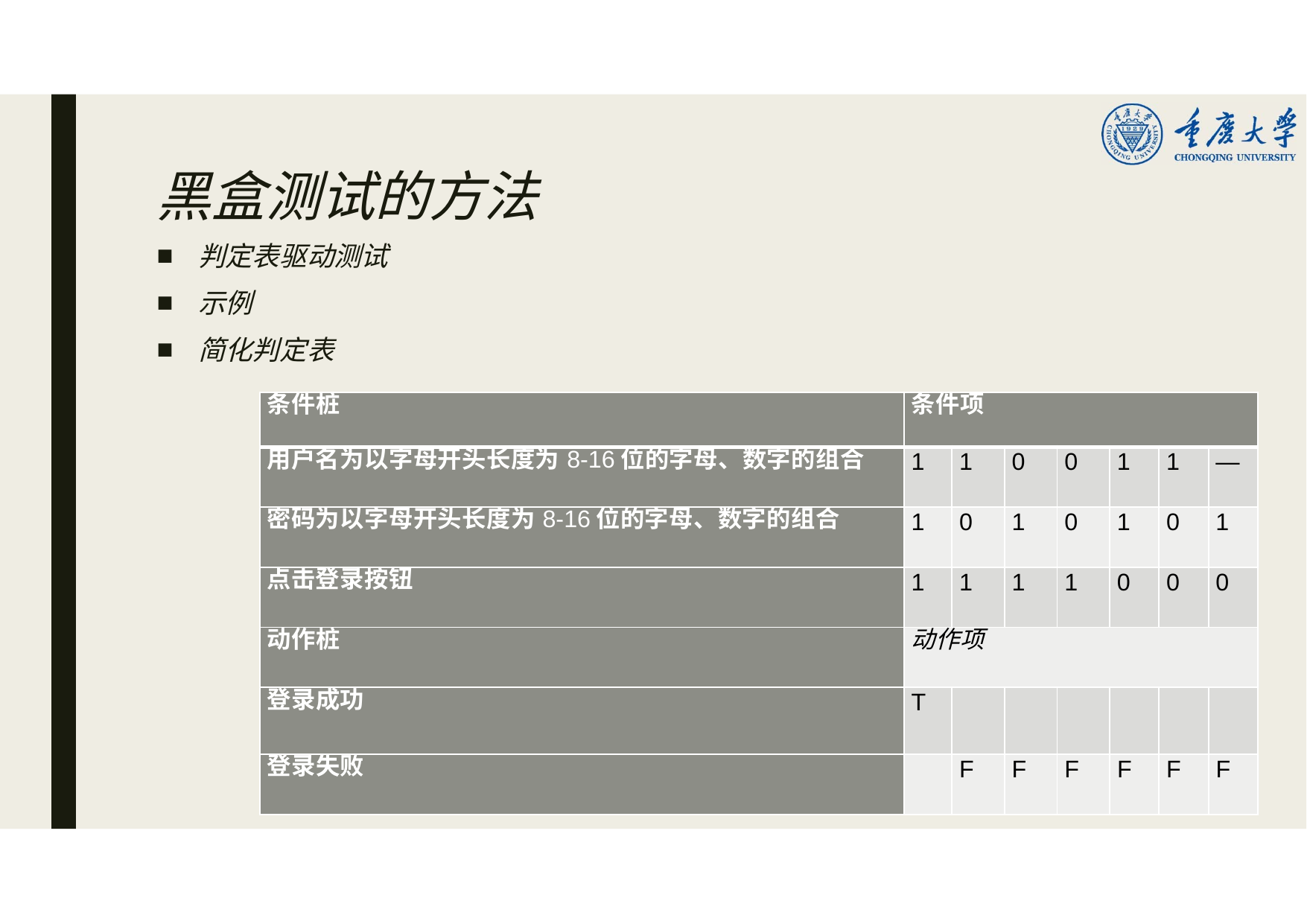

# 黑盒测试的方法
判定表驱动测试
示例
简化判定表
| 条件桩 | 条件项 |  |  |  |  |  |  |
| --- | --- | --- | --- | --- | --- | --- | --- |
| 用户名为以字母开头长度为8-16位的字母、数字的组合 | 1 | 1 | 0 | 0 | 1 | 1 | — |
| 密码为以字母开头长度为8-16位的字母、数字的组合 | 1 | 0 | 1 | 0 | 1 | 0 | 1 |
| 点击登录按钮 | 1 | 1 | 1 | 1 | 0 | 0 | 0 |
| 动作桩 | 动作项 |  |  |  |  |  |  |
| 登录成功 | T |  |  |  |  |  |  |
| 登录失败 |  | F | F | F | F | F | F |